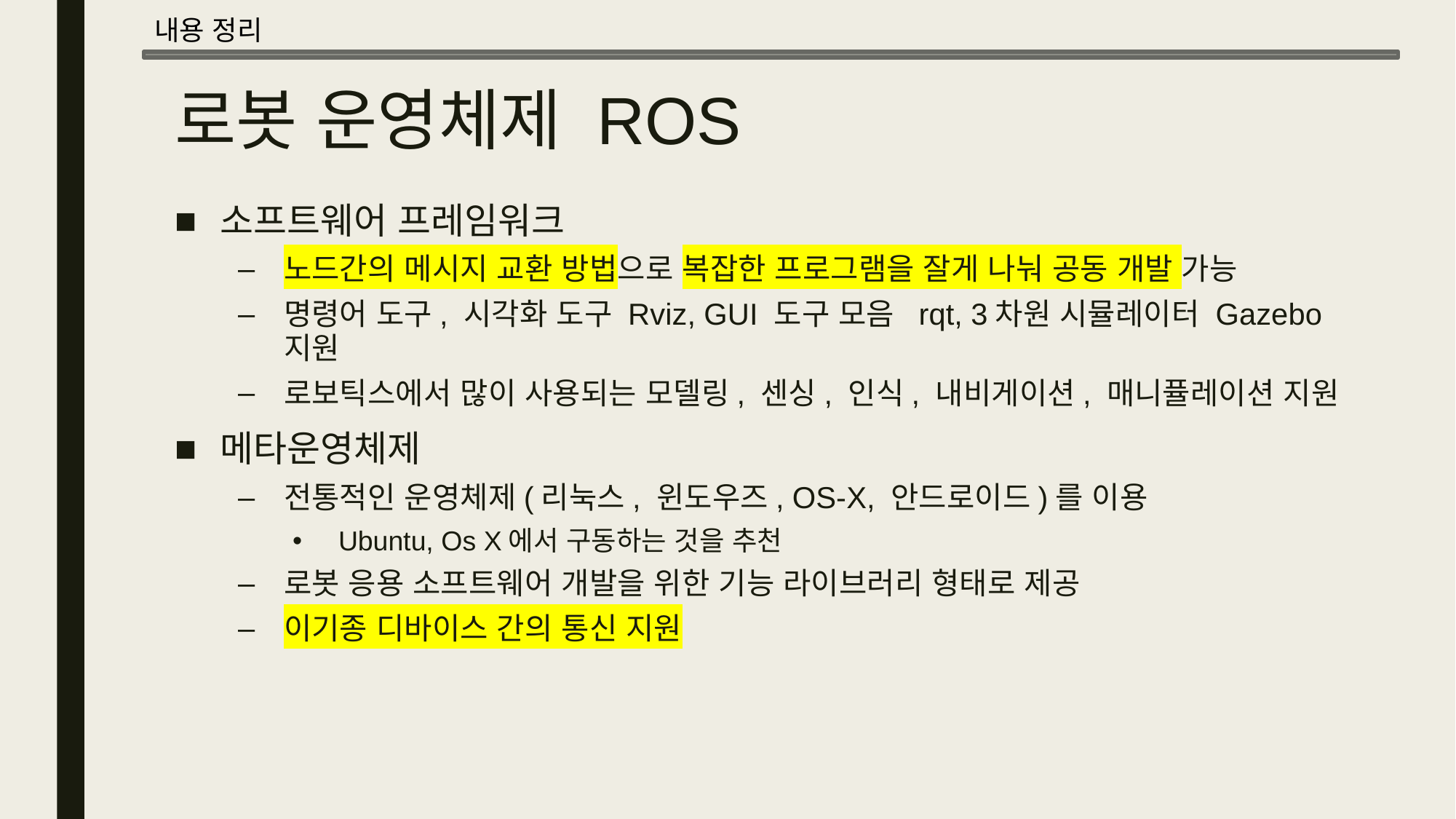

내용 정리

# 로봇 운영체제 ROS
소프트웨어 프레임워크
노드간의 메시지 교환 방법으로 복잡한 프로그램을 잘게 나눠 공동 개발 가능
명령어 도구, 시각화 도구 Rviz, GUI 도구 모음  rqt, 3차원 시뮬레이터 Gazebo 지원
로보틱스에서 많이 사용되는 모델링, 센싱, 인식, 내비게이션, 매니퓰레이션 지원
메타운영체제
전통적인 운영체제(리눅스, 윈도우즈, OS-X, 안드로이드)를 이용
Ubuntu, Os X에서 구동하는 것을 추천
로봇 응용 소프트웨어 개발을 위한 기능 라이브러리 형태로 제공
이기종 디바이스 간의 통신 지원